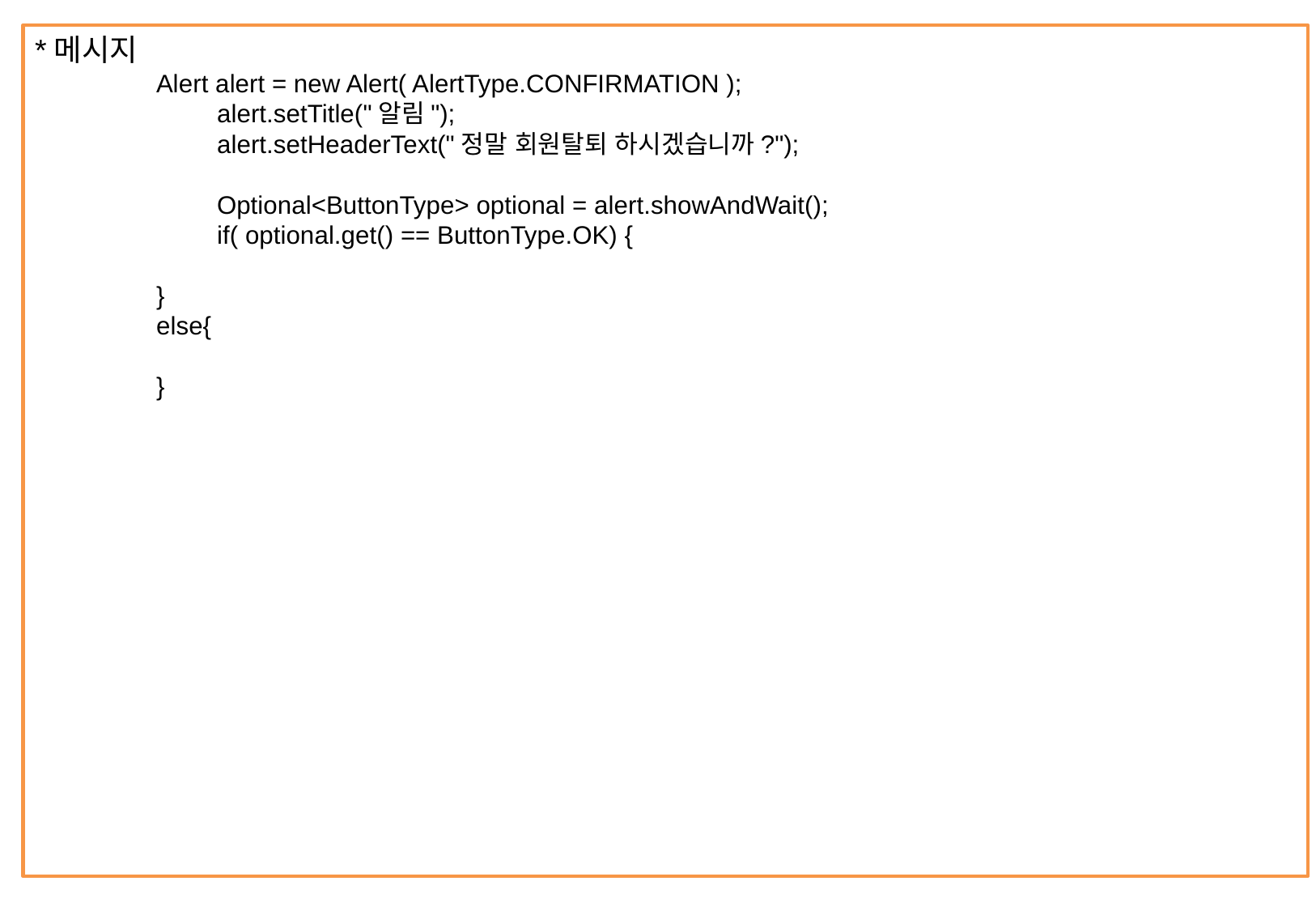

*메시지
	Alert alert = new Alert( AlertType.CONFIRMATION );
    	alert.setTitle("알림");
    	alert.setHeaderText("정말 회원탈퇴 하시겠습니까?");

    	Optional<ButtonType> optional = alert.showAndWait();
    	if( optional.get() == ButtonType.OK) {

	}
	else{

	}